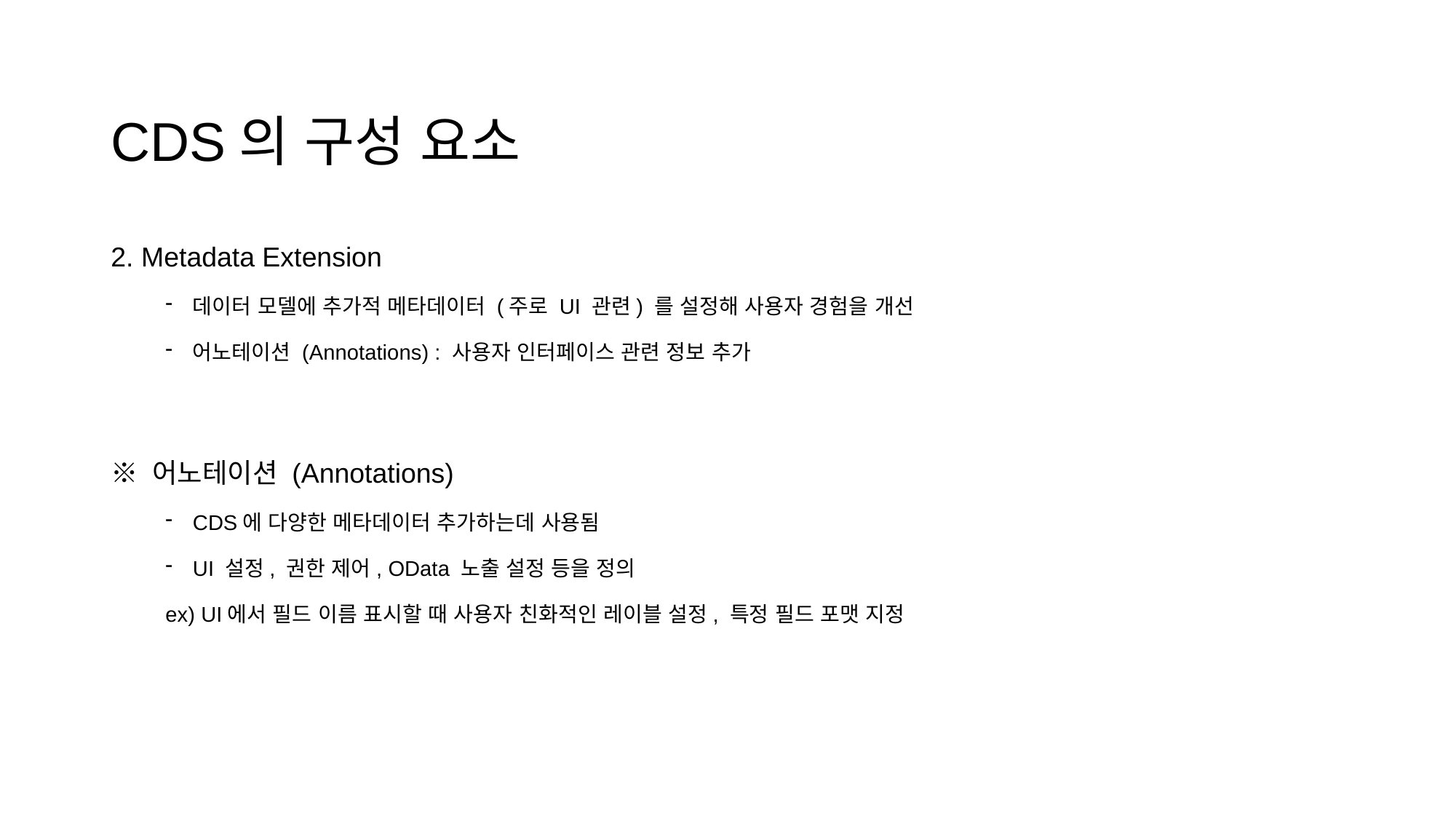

# CDS의 구성 요소
2. Metadata Extension
데이터 모델에 추가적 메타데이터 (주로 UI 관련) 를 설정해 사용자 경험을 개선
어노테이션 (Annotations) : 사용자 인터페이스 관련 정보 추가

※ 어노테이션 (Annotations)
CDS에 다양한 메타데이터 추가하는데 사용됨
UI 설정, 권한 제어, OData 노출 설정 등을 정의
ex) UI에서 필드 이름 표시할 때 사용자 친화적인 레이블 설정, 특정 필드 포맷 지정